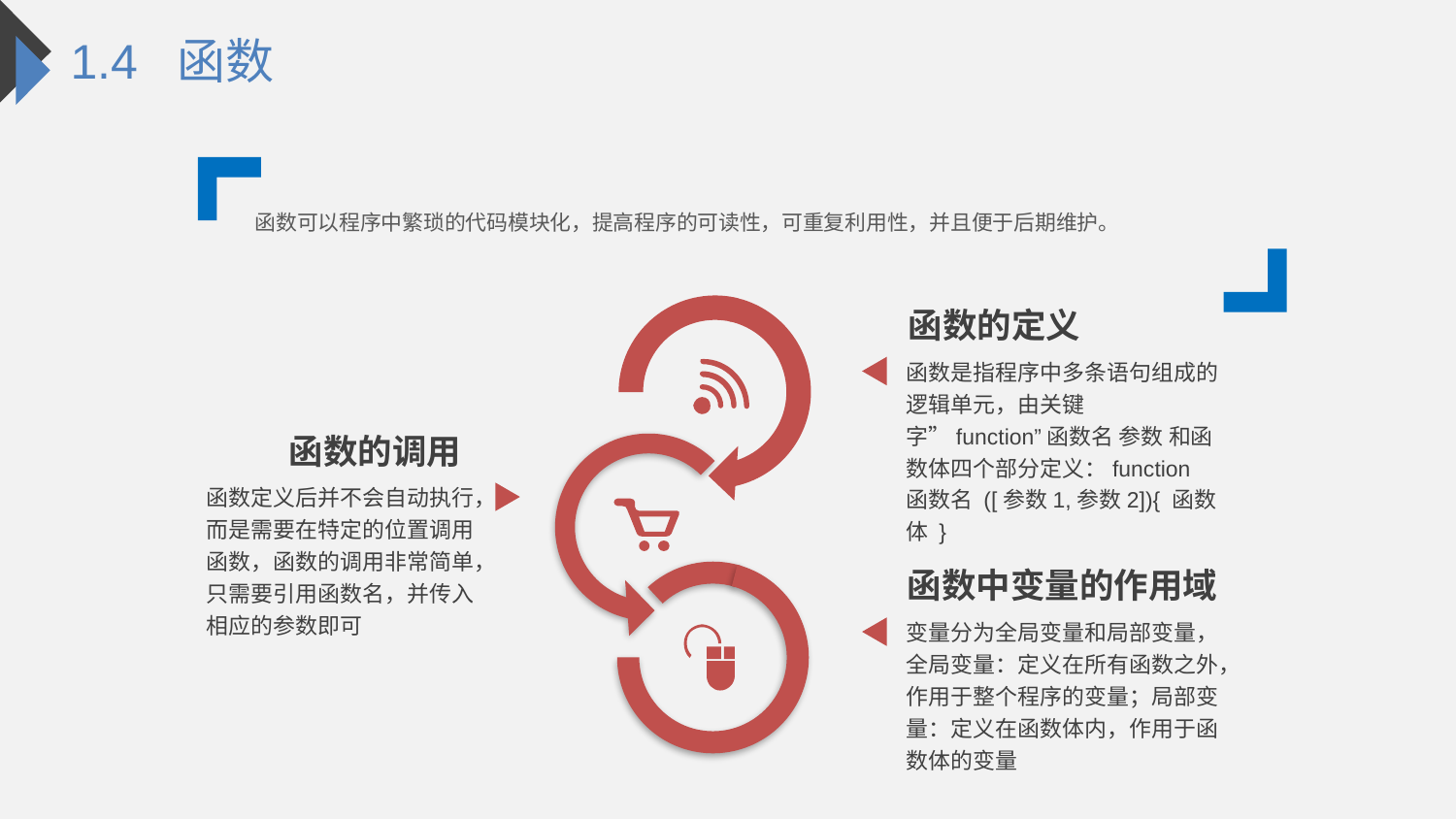

1.4  函数

函数可以程序中繁琐的代码模块化，提高程序的可读性，可重复利用性，并且便于后期维护。

函数的定义

函数是指程序中多条语句组成的逻辑单元，由关键字”function”函数名 参数 和函数体四个部分定义：function 函数名 ([参数1,参数2]){ 函数体 }

函数的调用
函数定义后并不会自动执行，而是需要在特定的位置调用函数，函数的调用非常简单，只需要引用函数名，并传入相应的参数即可

函数中变量的作用域

变量分为全局变量和局部变量，全局变量：定义在所有函数之外，作用于整个程序的变量；局部变量：定义在函数体内，作用于函数体的变量